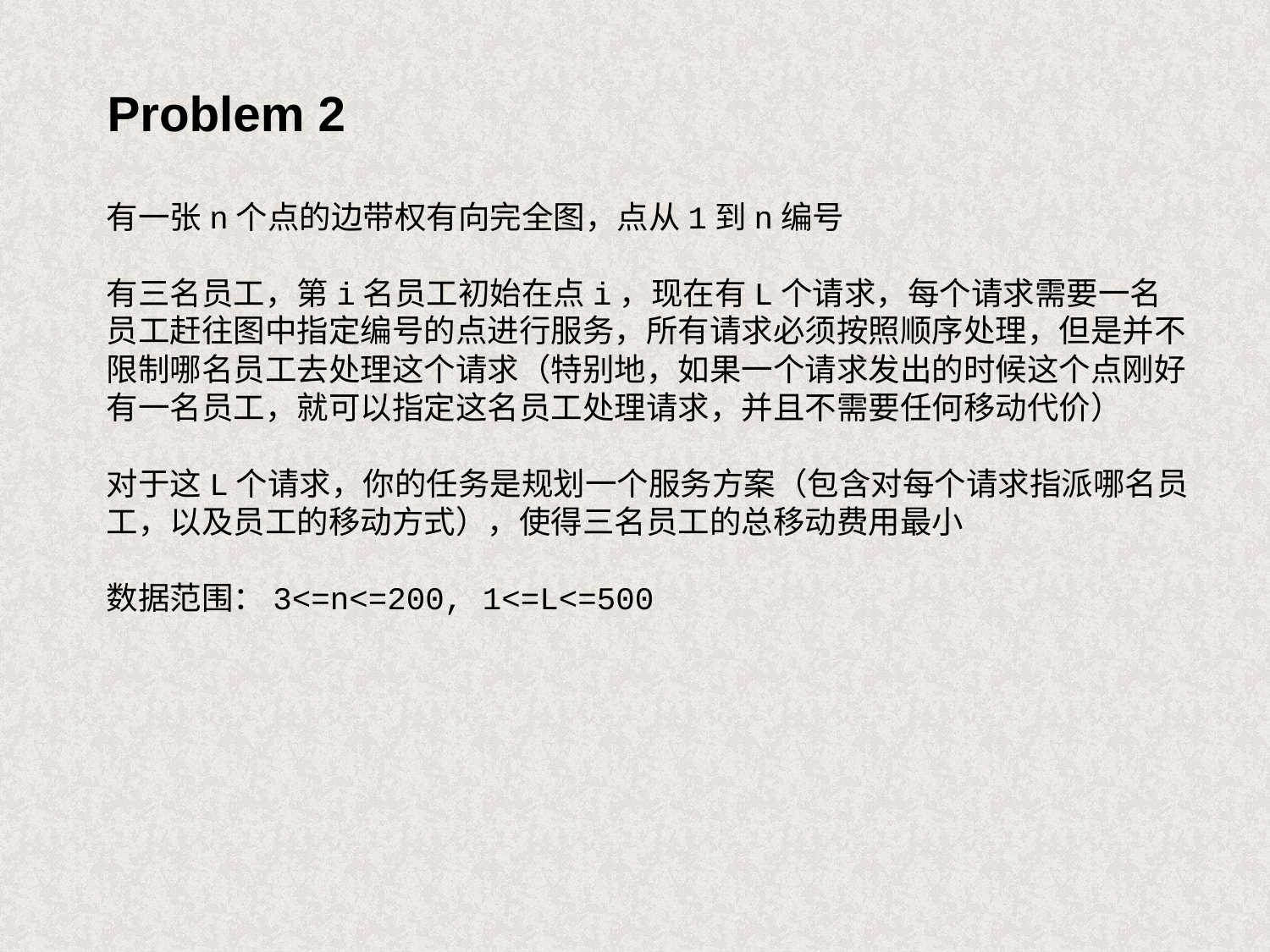

Problem 2
有一张n个点的边带权有向完全图，点从1到n编号

有三名员工，第i名员工初始在点i，现在有L个请求，每个请求需要一名员工赶往图中指定编号的点进行服务，所有请求必须按照顺序处理，但是并不限制哪名员工去处理这个请求（特别地，如果一个请求发出的时候这个点刚好有一名员工，就可以指定这名员工处理请求，并且不需要任何移动代价）

对于这L个请求，你的任务是规划一个服务方案（包含对每个请求指派哪名员工，以及员工的移动方式），使得三名员工的总移动费用最小

数据范围：3<=n<=200, 1<=L<=500